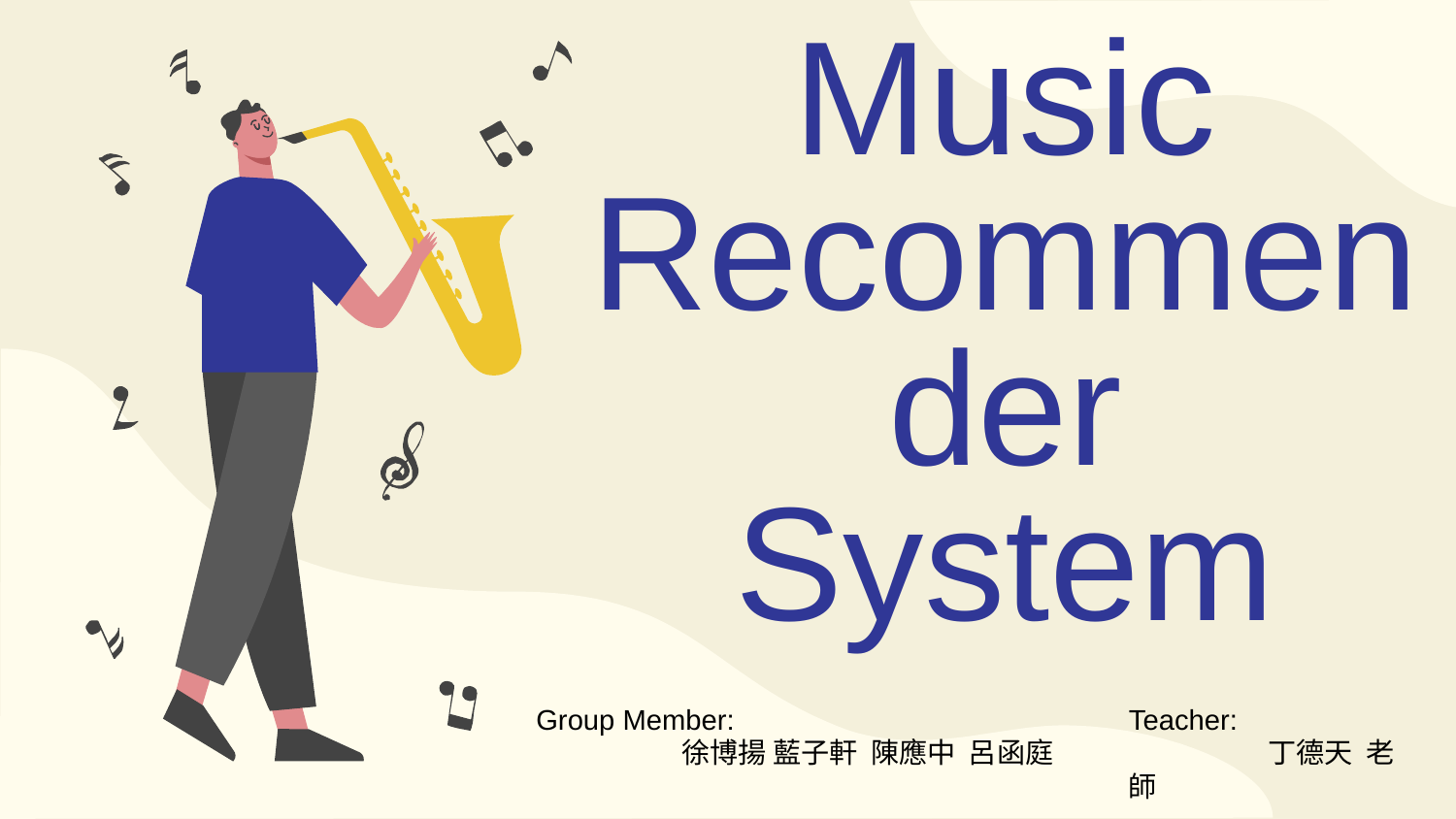

# Music Recommender System

Group Member:
	徐博揚 藍子軒  陳應中  呂函庭
Teacher:
                     丁德天  老師